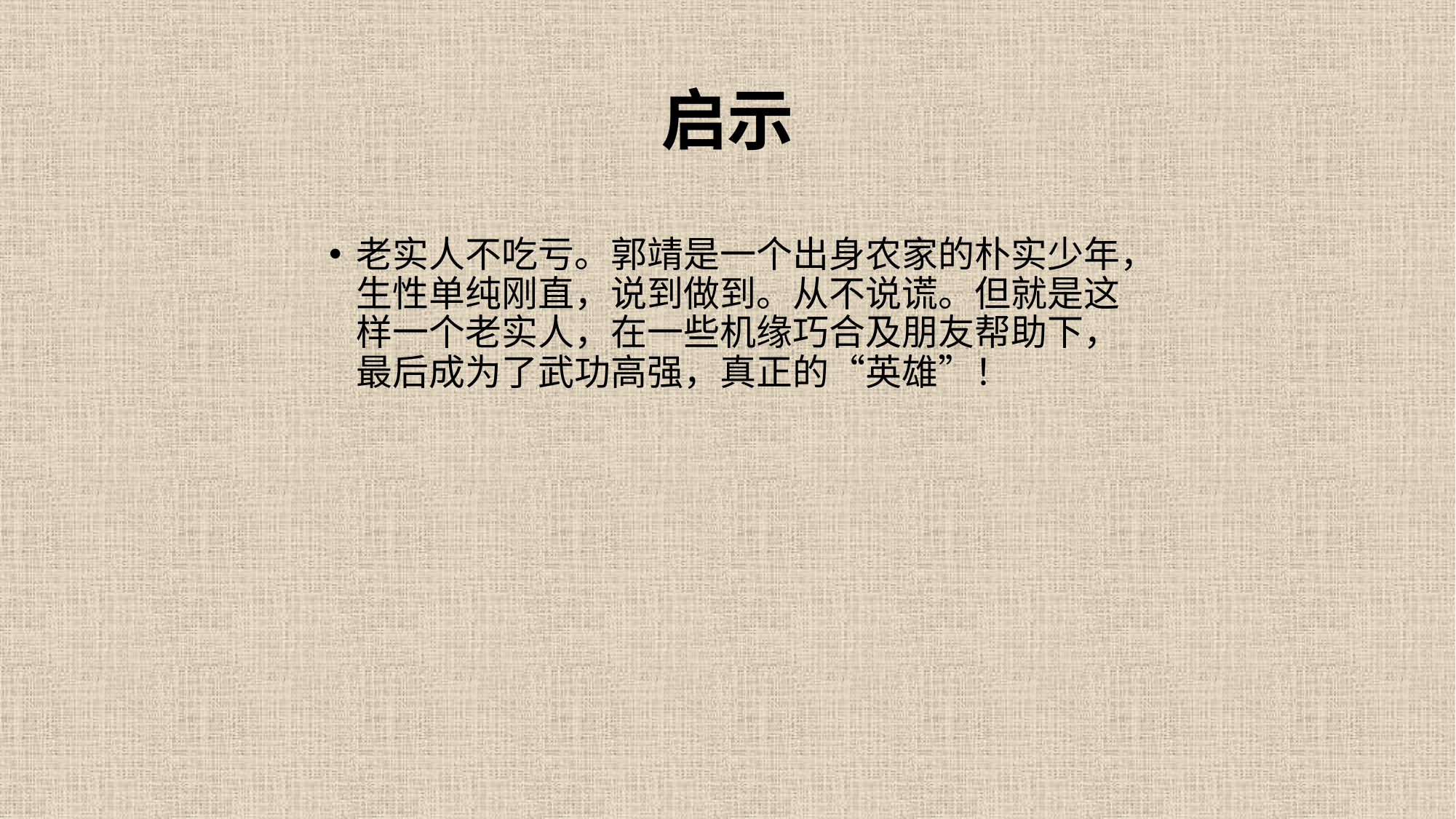

# 启示
老实人不吃亏。郭靖是一个出身农家的朴实少年，生性单纯刚直，说到做到。从不说谎。但就是这样一个老实人，在一些机缘巧合及朋友帮助下，最后成为了武功高强，真正的“英雄”！